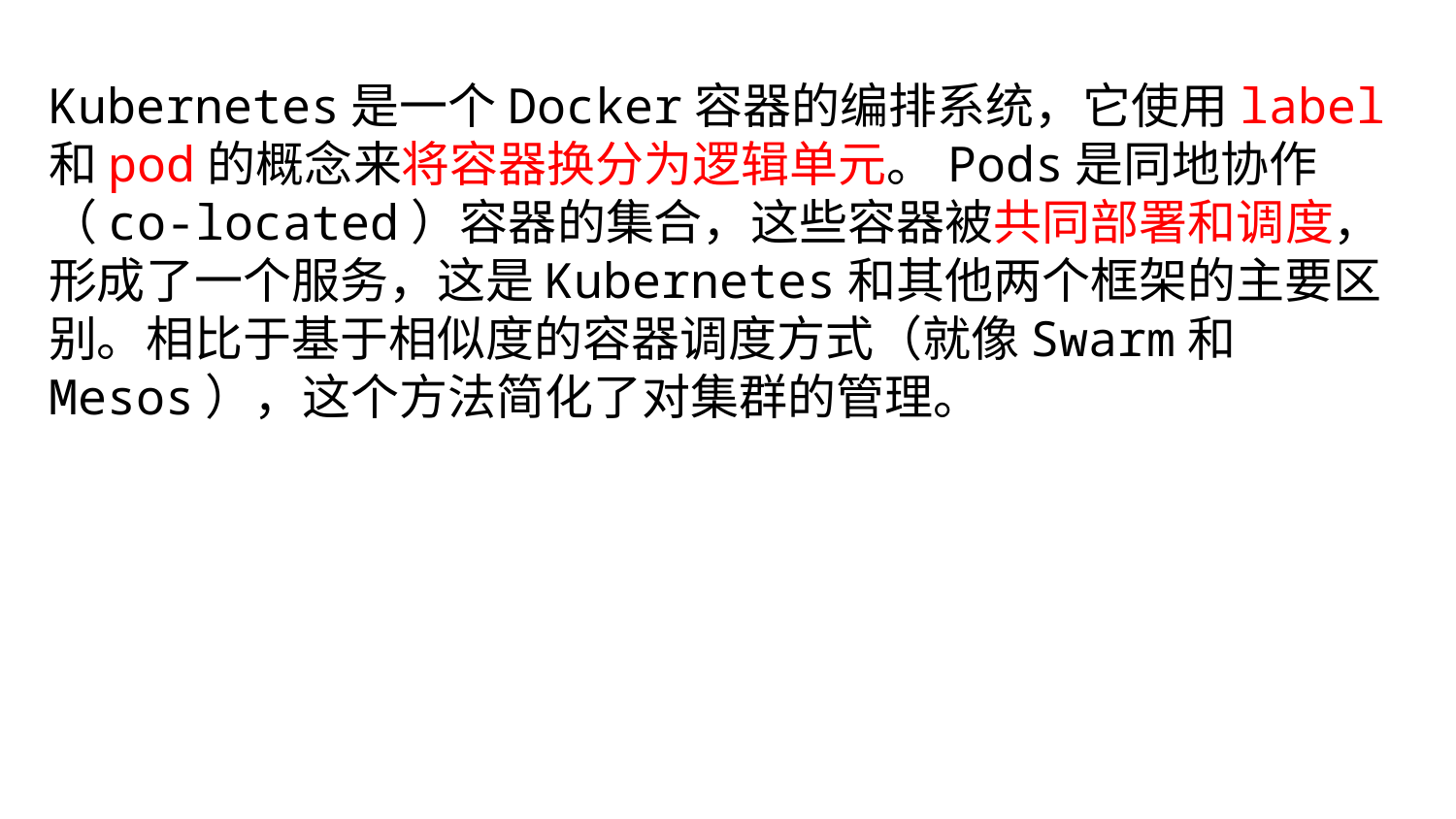

Kubernetes是一个Docker容器的编排系统，它使用label和pod的概念来将容器换分为逻辑单元。Pods是同地协作（co-located）容器的集合，这些容器被共同部署和调度，形成了一个服务，这是Kubernetes和其他两个框架的主要区别。相比于基于相似度的容器调度方式（就像Swarm和Mesos），这个方法简化了对集群的管理。